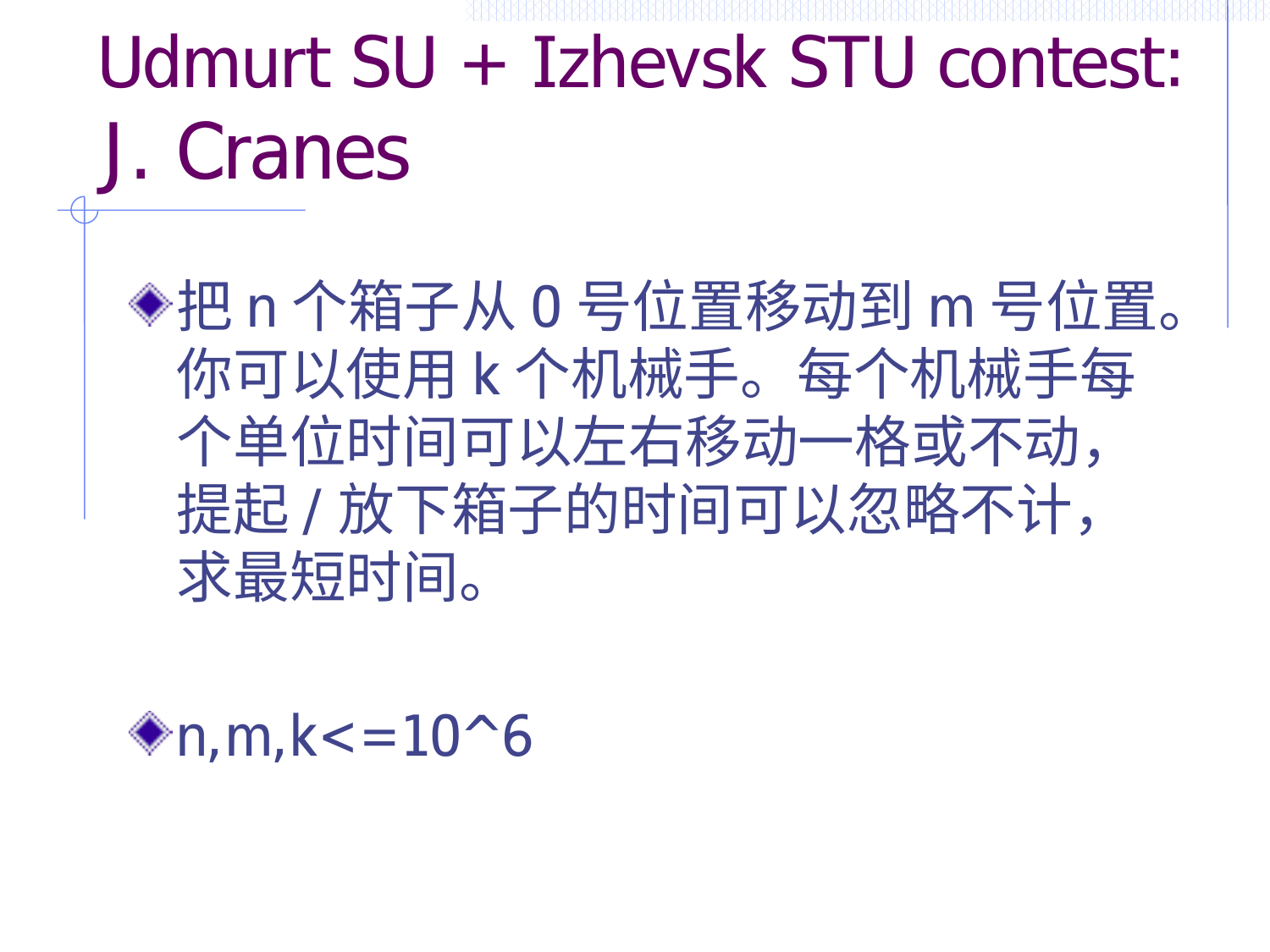

# Udmurt SU + Izhevsk STU contest: J. Cranes
把n个箱子从0号位置移动到m号位置。你可以使用k个机械手。每个机械手每个单位时间可以左右移动一格或不动，提起/放下箱子的时间可以忽略不计，求最短时间。

n,m,k<=10^6